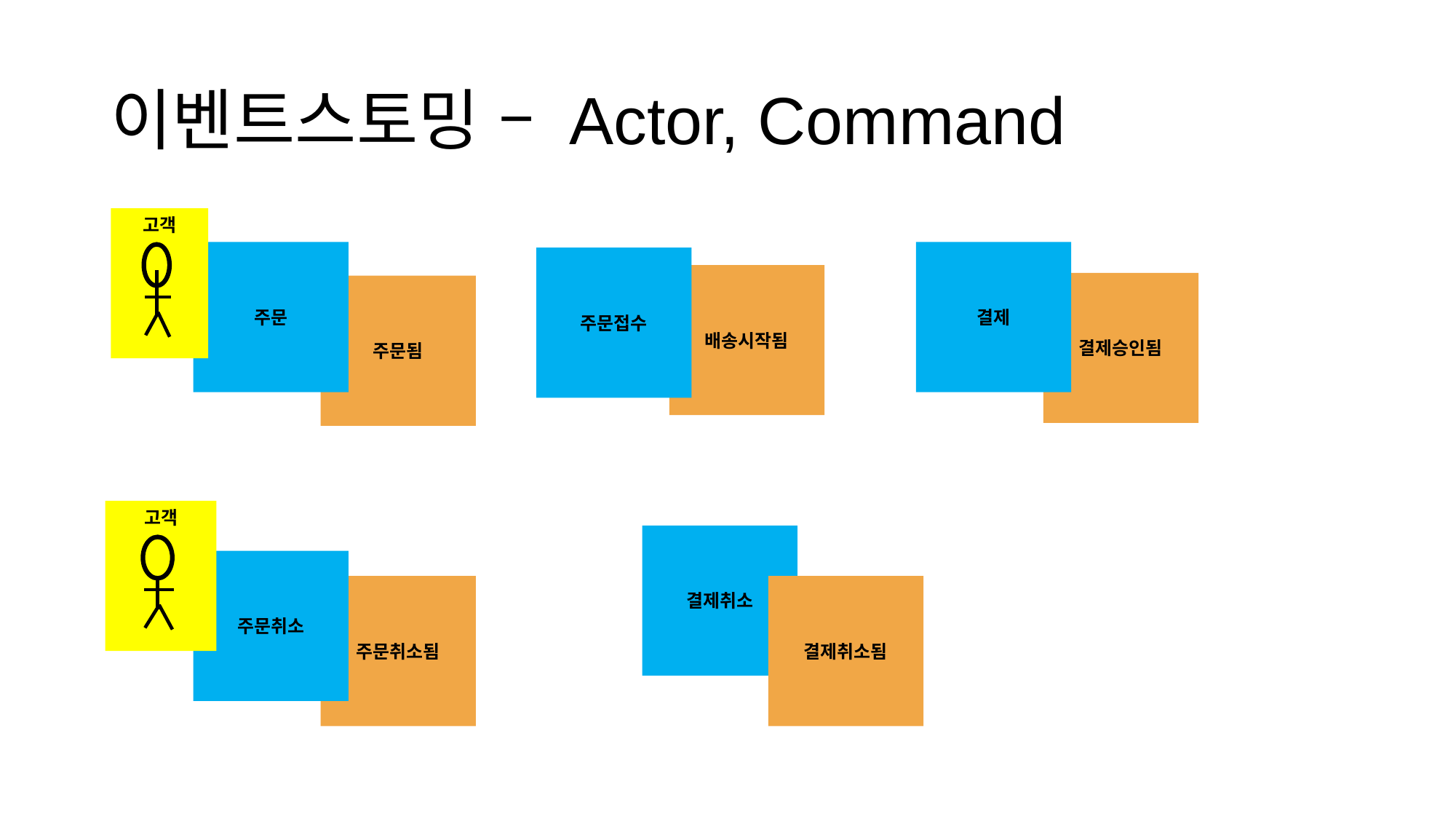

# 이벤트스토밍 – Actor, Command
고객

주문
결제
주문접수
배송시작됨
결제승인됨
주문됨
고객

결제취소
주문취소
주문취소됨
결제취소됨